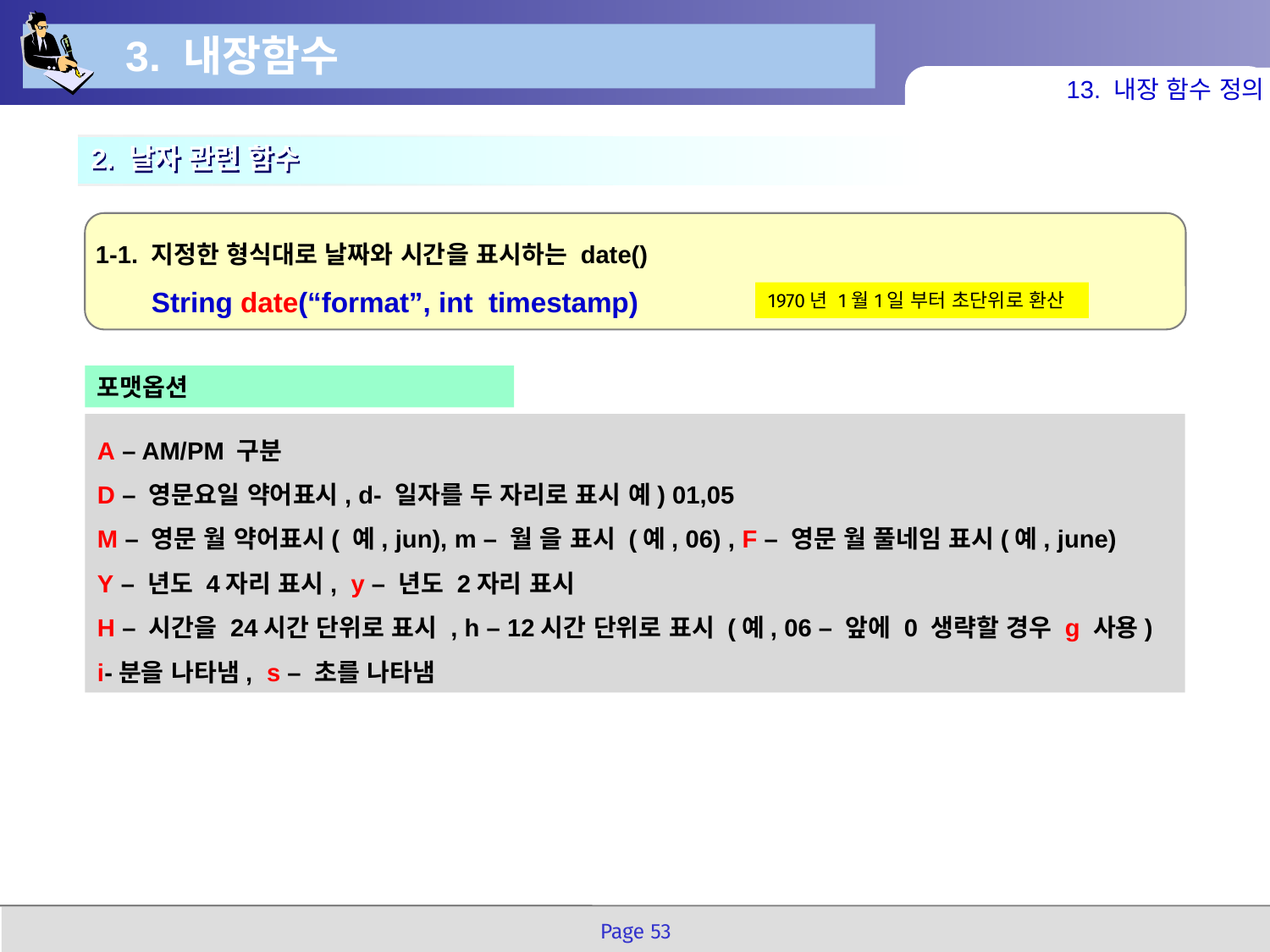

3. 내장함수
13. 내장 함수 정의
2. 날자 관련 함수

1-1. 지정한 형식대로 날짜와 시간을 표시하는 date()
        String date(“format”, int  timestamp)
1970년 1월1일 부터 초단위로 환산
포맷옵션
A – AM/PM 구분
D – 영문요일 약어표시, d- 일자를 두 자리로 표시 예) 01,05
M – 영문 월 약어표시( 예, jun), m – 월 을 표시 (예, 06) , F – 영문 월 풀네임 표시(예, june)
Y – 년도 4자리 표시,  y – 년도 2자리 표시
H – 시간을 24시간 단위로 표시 , h – 12시간 단위로 표시 (예, 06 – 앞에 0 생략할 경우 g 사용)
i-분을 나타냄,  s – 초를 나타냄
Page 53